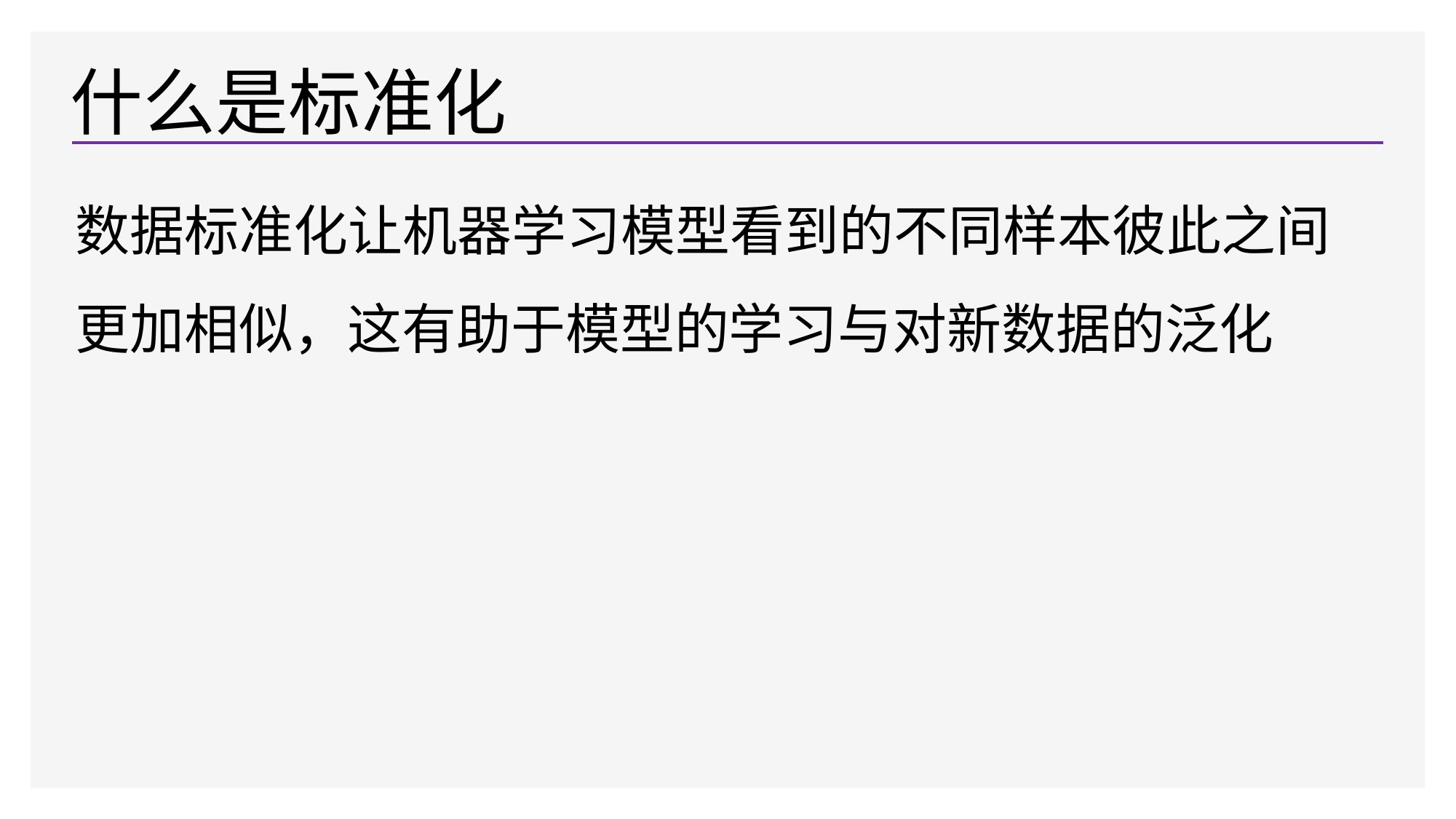

什么是标准化
数据标准化让机器学习模型看到的不同样本彼此之间 更加相似，这有助于模型的学习与对新数据的泛化